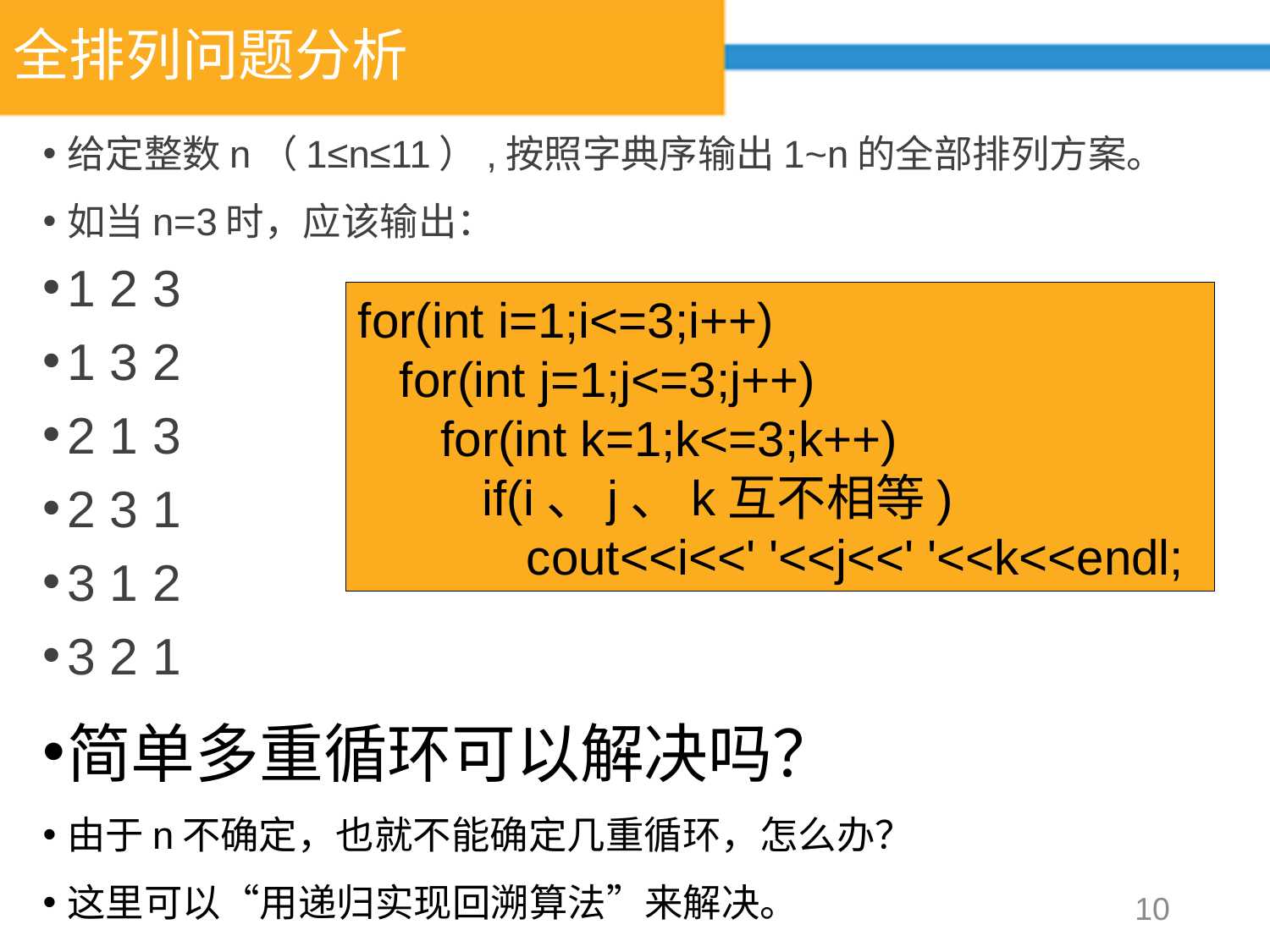

# 全排列问题分析
给定整数n（1≤n≤11）,按照字典序输出1~n的全部排列方案。
如当n=3时，应该输出：
1 2 3
1 3 2
2 1 3
2 3 1
3 1 2
3 2 1
简单多重循环可以解决吗？
由于n不确定，也就不能确定几重循环，怎么办？
这里可以“用递归实现回溯算法”来解决。
for(int i=1;i<=3;i++)
   for(int j=1;j<=3;j++)
      for(int k=1;k<=3;k++)
         if(i、j、k互不相等)
	   cout<<i<<' '<<j<<' '<<k<<endl;
10